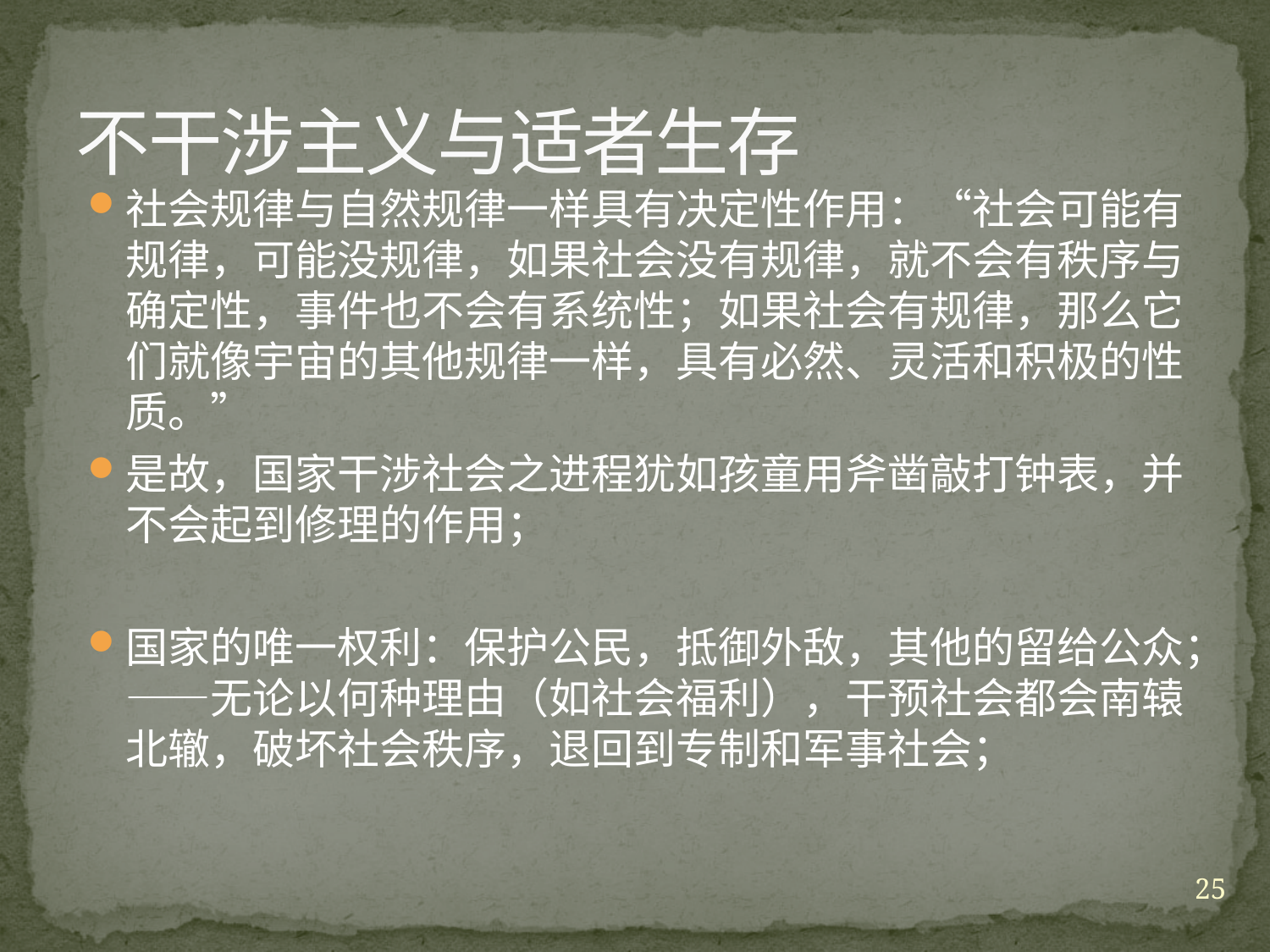

# 不干涉主义与适者生存
社会规律与自然规律一样具有决定性作用：“社会可能有规律，可能没规律，如果社会没有规律，就不会有秩序与确定性，事件也不会有系统性；如果社会有规律，那么它们就像宇宙的其他规律一样，具有必然、灵活和积极的性质。”
是故，国家干涉社会之进程犹如孩童用斧凿敲打钟表，并不会起到修理的作用；

国家的唯一权利：保护公民，抵御外敌，其他的留给公众；——无论以何种理由（如社会福利），干预社会都会南辕北辙，破坏社会秩序，退回到专制和军事社会；
25